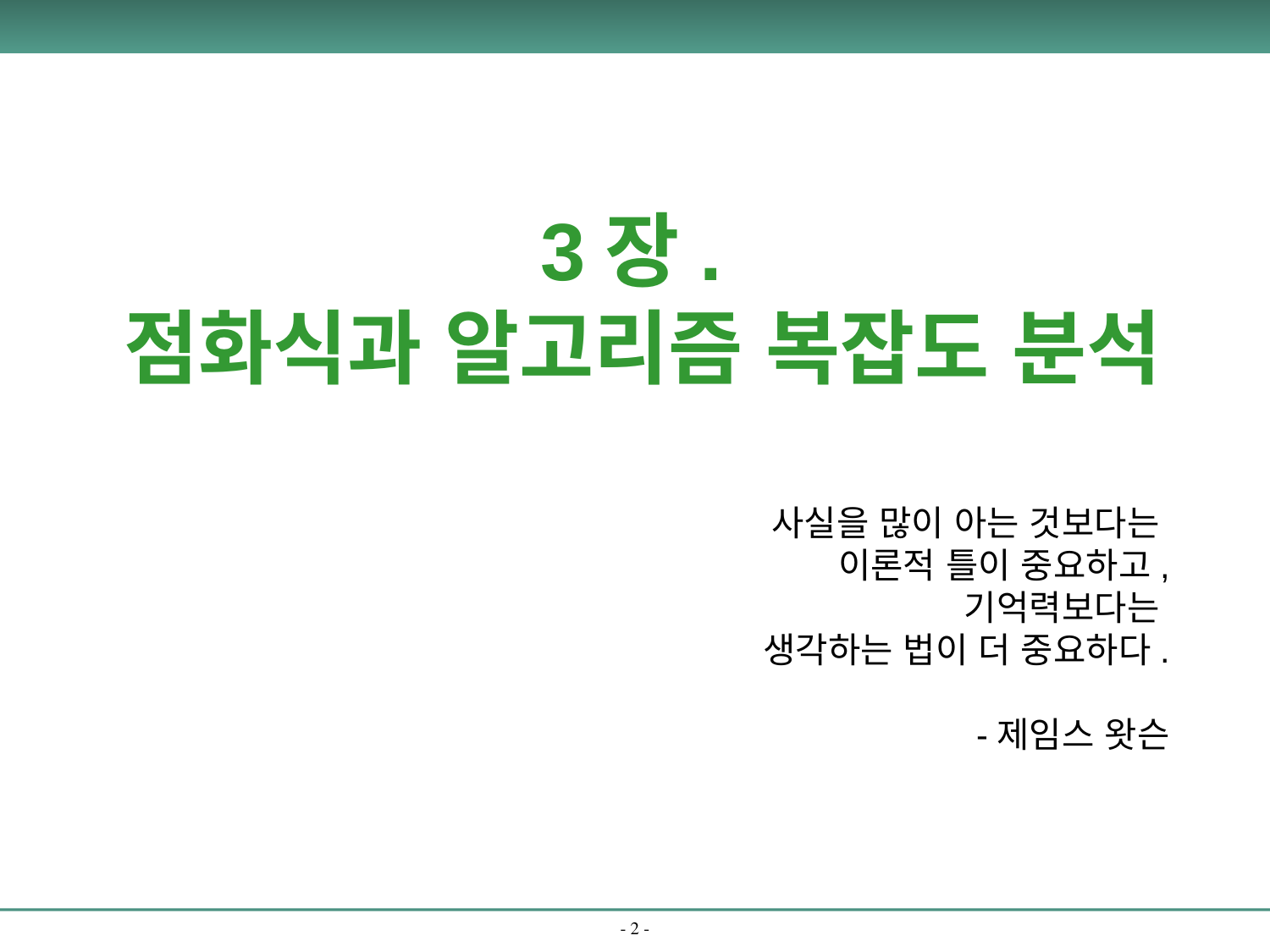

# 3장. 점화식과 알고리즘 복잡도 분석
사실을 많이 아는 것보다는
이론적 틀이 중요하고,
기억력보다는
생각하는 법이 더 중요하다.

-제임스 왓슨